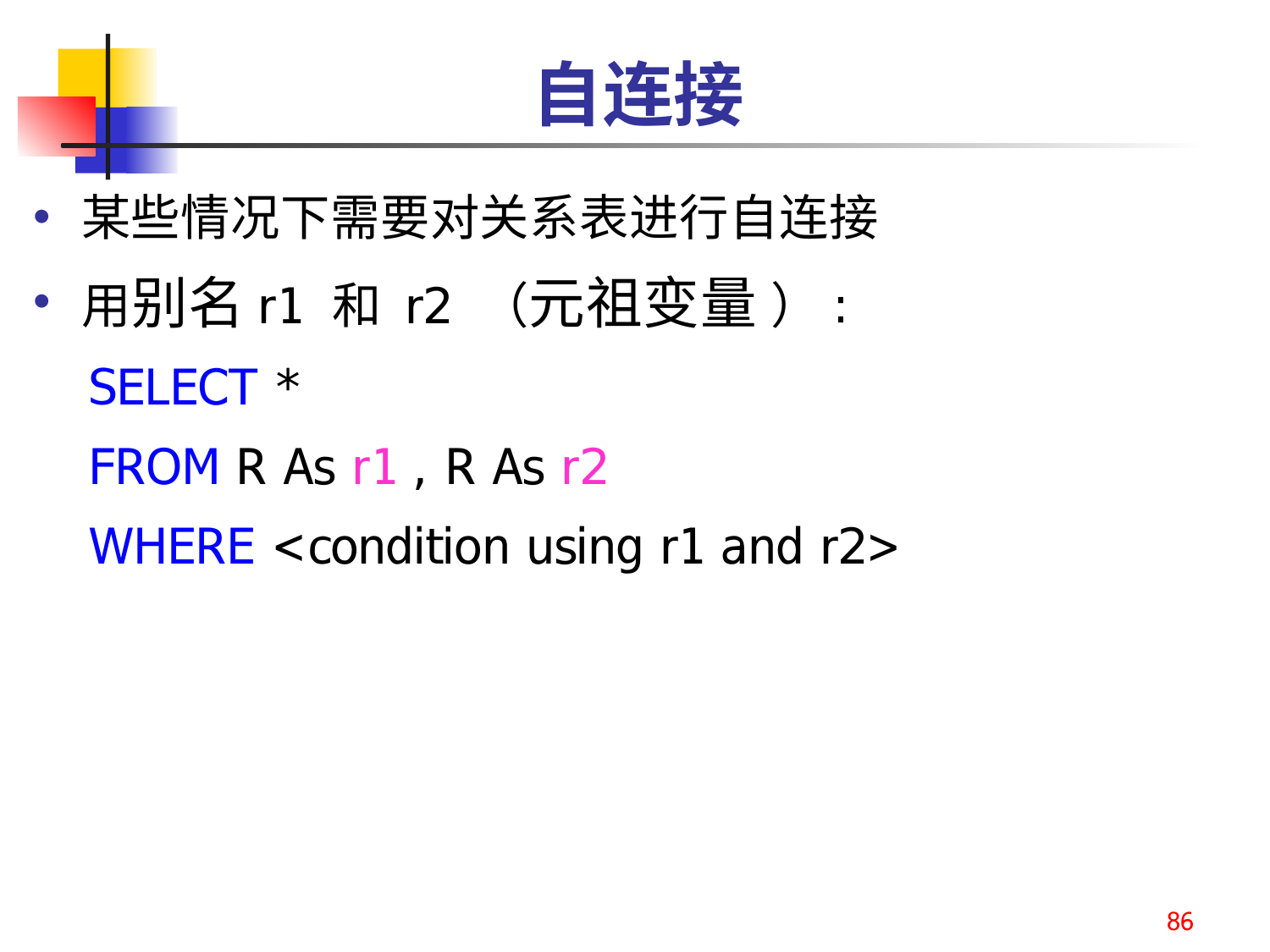

# 自连接
某些情况下需要对关系表进行自连接
用别名r1 和 r2 （元祖变量 ）:
SELECT *
FROM R As r1 , R As r2
WHERE <condition using r1 and r2>

86